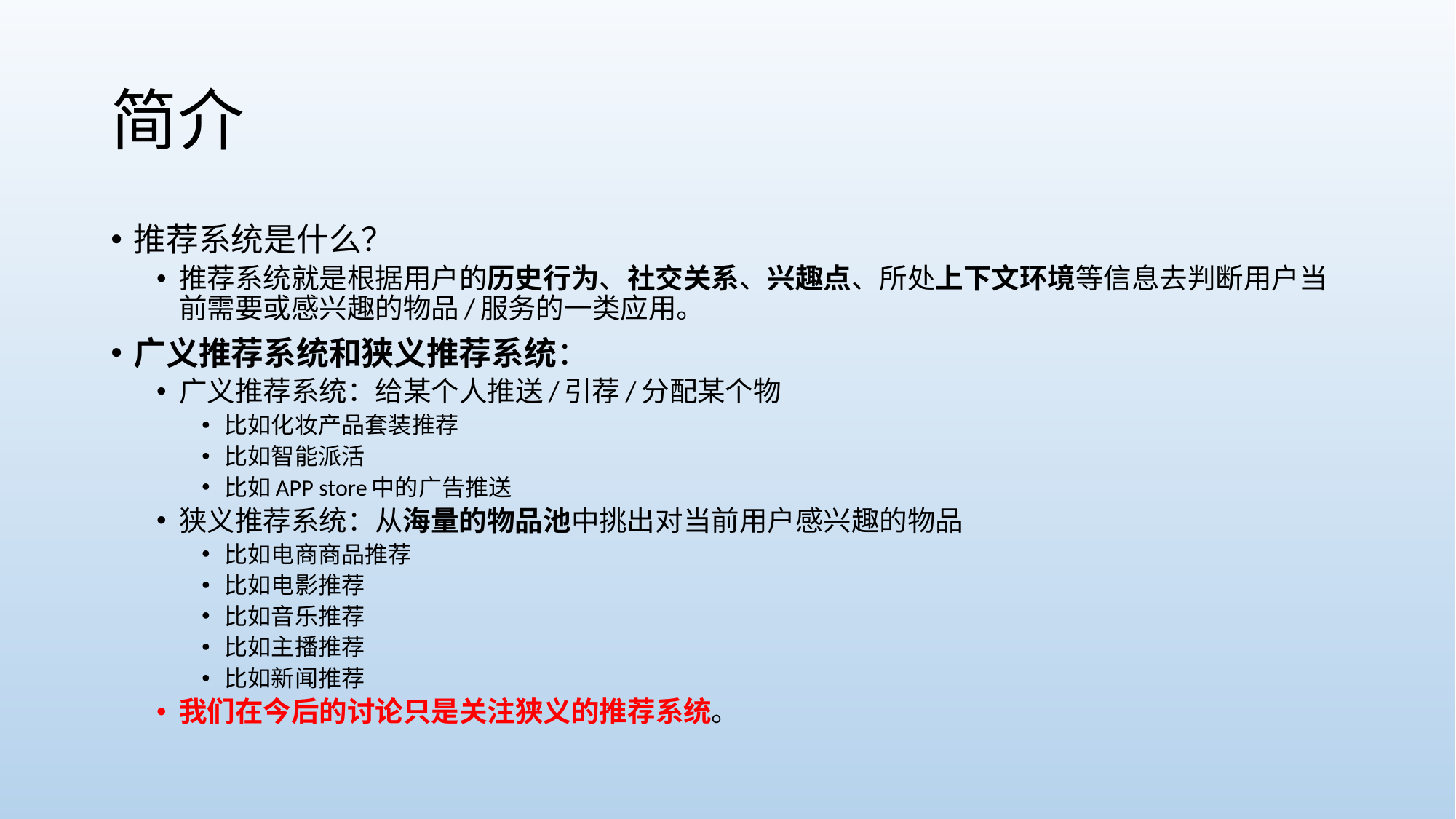

# 简介
推荐系统是什么？
推荐系统就是根据用户的历史行为、社交关系、兴趣点、所处上下文环境等信息去判断用户当前需要或感兴趣的物品/服务的一类应用。
广义推荐系统和狭义推荐系统：
广义推荐系统：给某个人推送/引荐/分配某个物
比如化妆产品套装推荐
比如智能派活
比如APP store中的广告推送
狭义推荐系统：从海量的物品池中挑出对当前用户感兴趣的物品
比如电商商品推荐
比如电影推荐
比如音乐推荐
比如主播推荐
比如新闻推荐
我们在今后的讨论只是关注狭义的推荐系统。